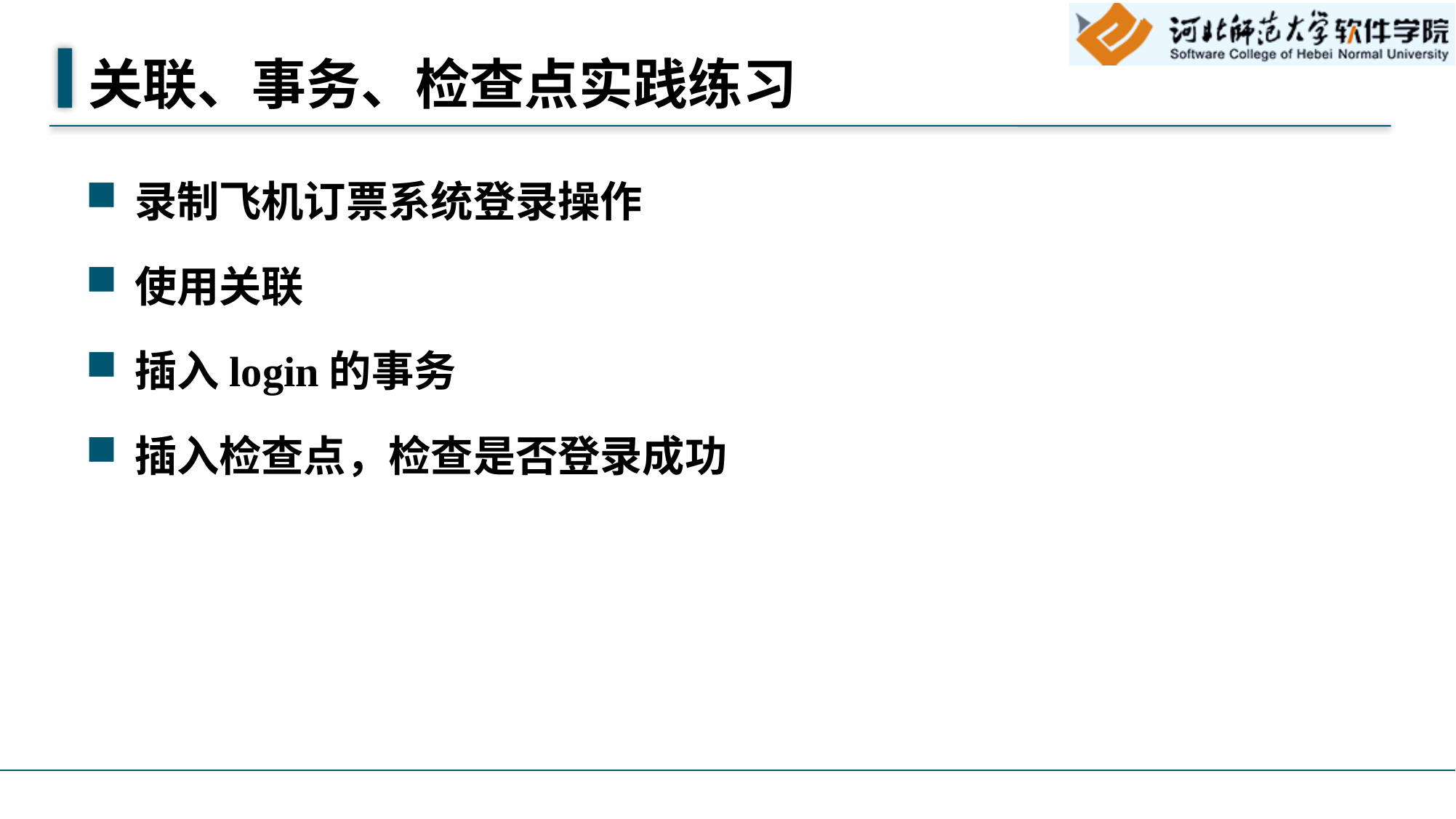

# 关联、事务、检查点实践练习
录制飞机订票系统登录操作
使用关联
插入login的事务
插入检查点，检查是否登录成功